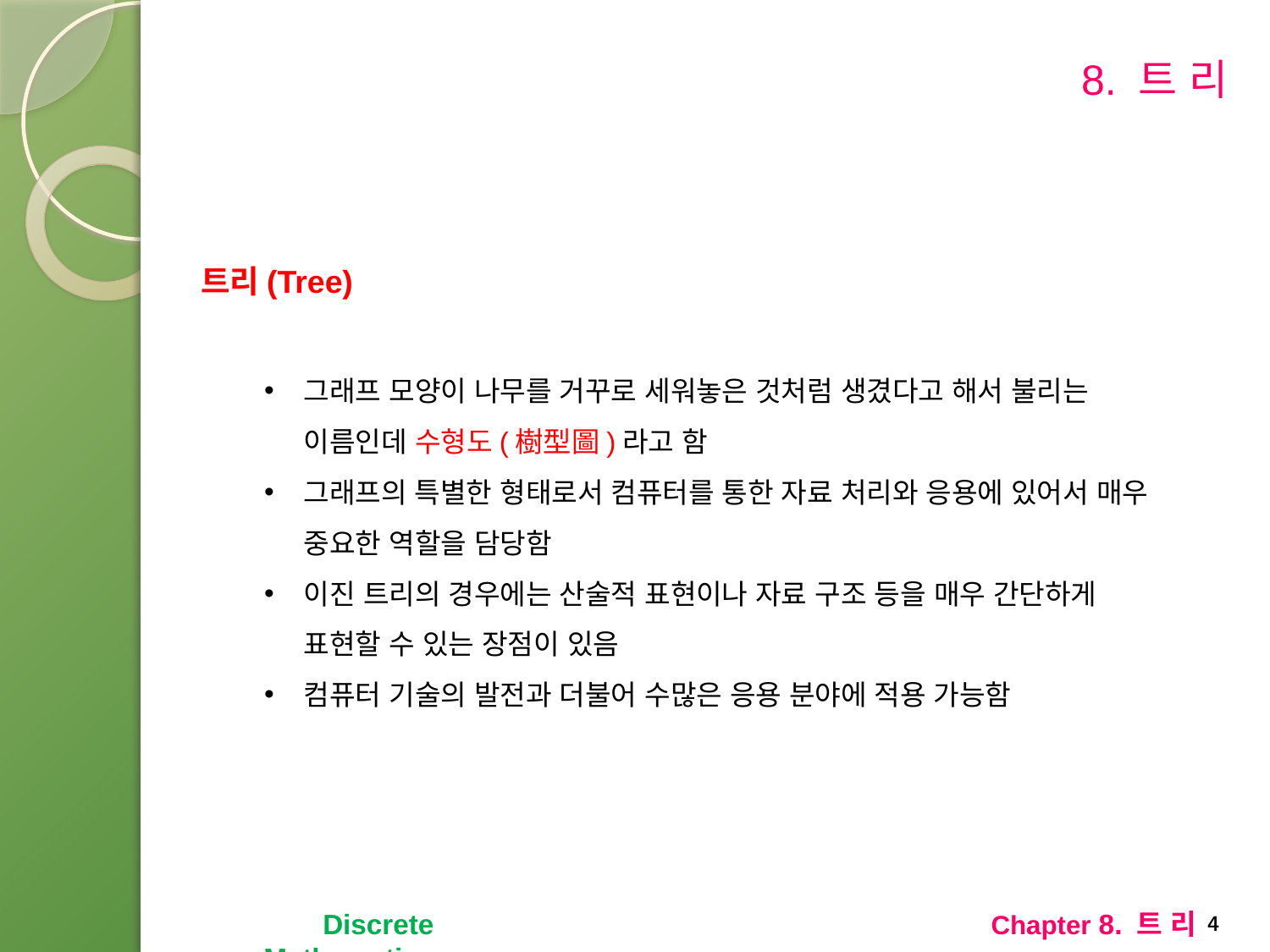

# 8. 트 리
트리(Tree)

그래프 모양이 나무를 거꾸로 세워놓은 것처럼 생겼다고 해서 불리는 이름인데 수형도(樹型圖)라고 함
그래프의 특별한 형태로서 컴퓨터를 통한 자료 처리와 응용에 있어서 매우 중요한 역할을 담당함
이진 트리의 경우에는 산술적 표현이나 자료 구조 등을 매우 간단하게 표현할 수 있는 장점이 있음
컴퓨터 기술의 발전과 더불어 수많은 응용 분야에 적용 가능함
Discrete Mathematics
Chapter 8. 트 리
4